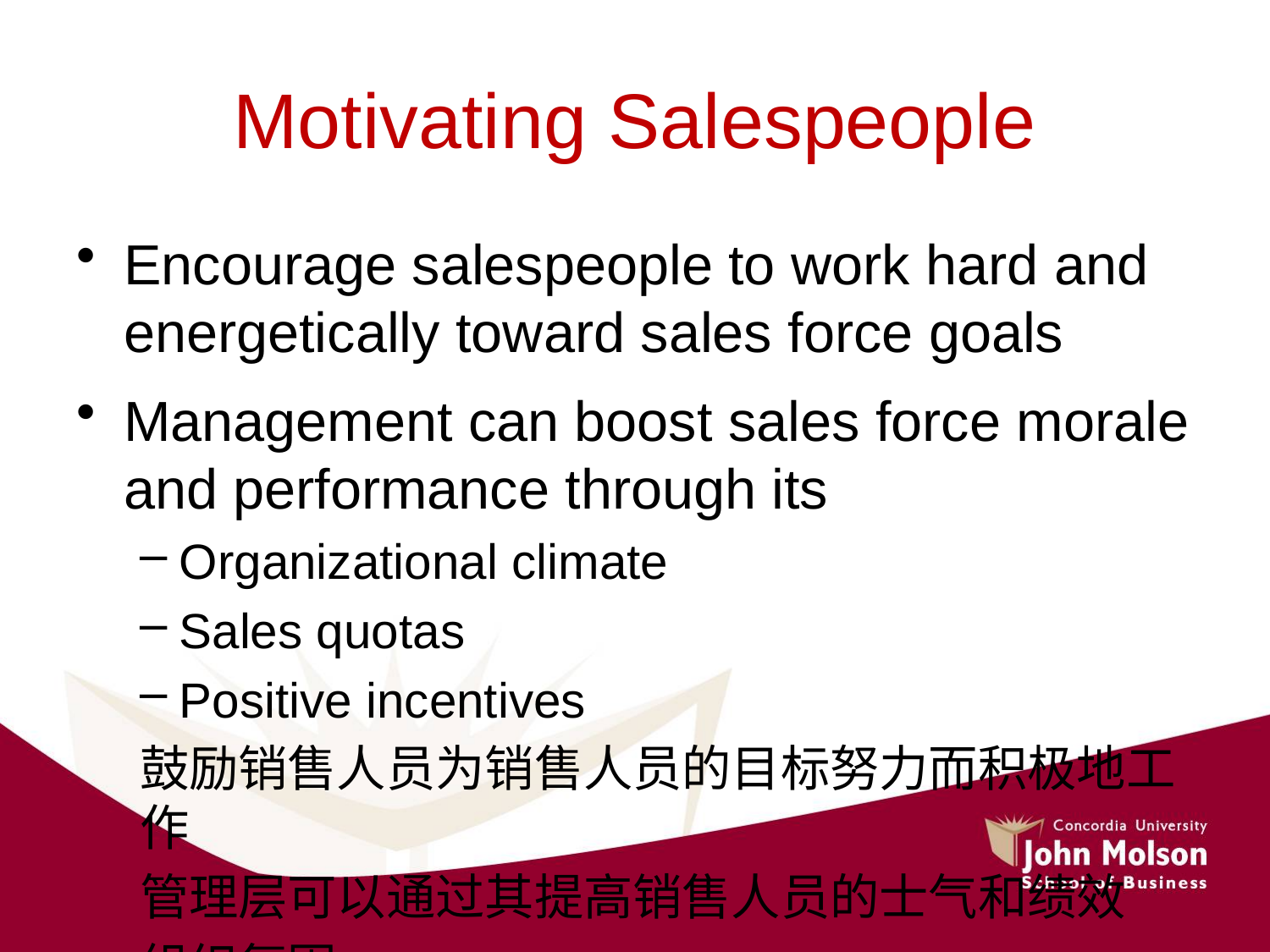

# Motivating Salespeople
Encourage salespeople to work hard and energetically toward sales force goals
Management can boost sales force morale and performance through its
Organizational climate
Sales quotas
Positive incentives
鼓励销售人员为销售人员的目标努力而积极地工作
管理层可以通过其提高销售人员的士气和绩效
组织氛围
销售配额
积极的激励